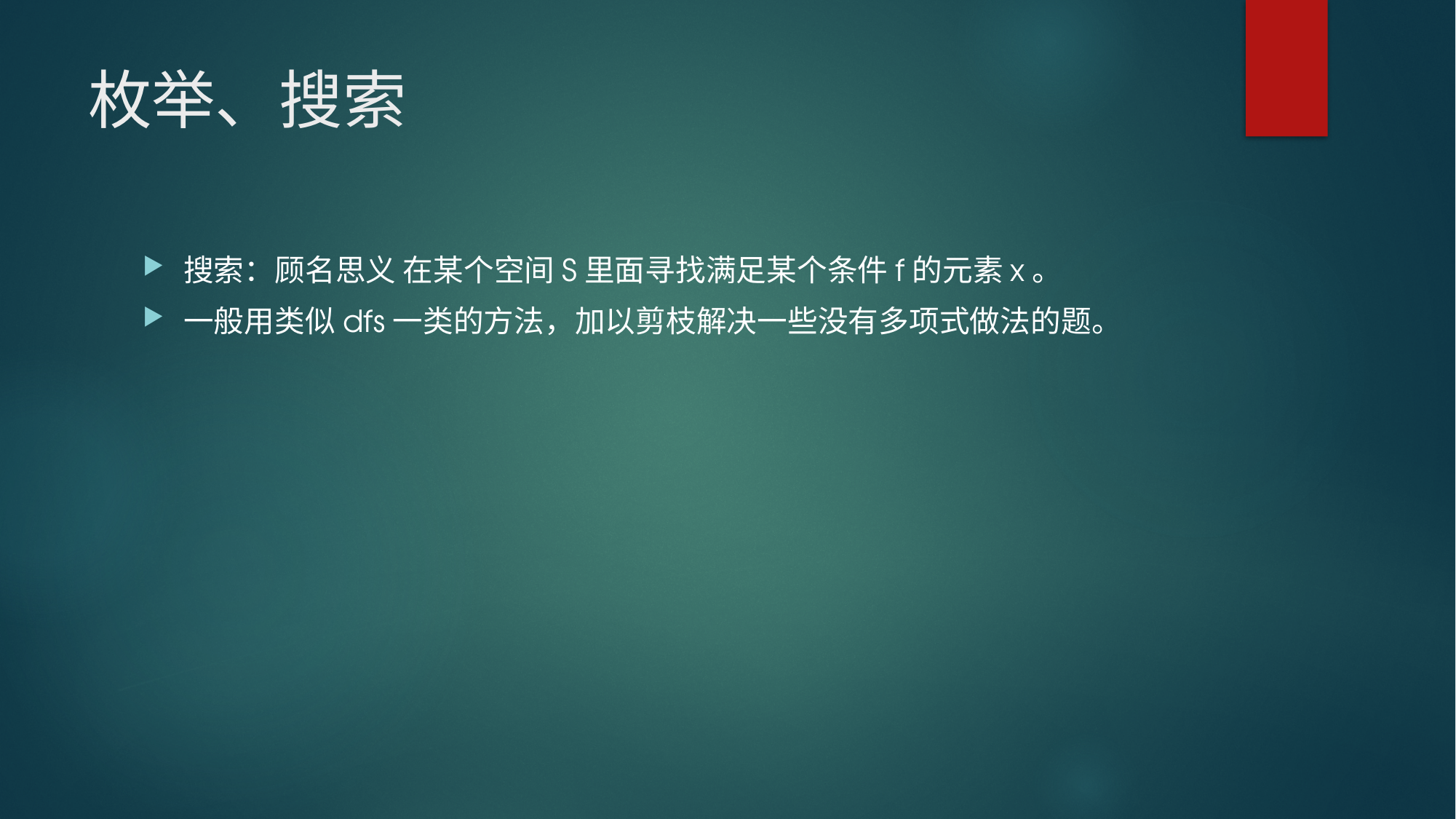

# 枚举、搜索
搜索：顾名思义 在某个空间S里面寻找满足某个条件f的元素x。
一般用类似dfs一类的方法，加以剪枝解决一些没有多项式做法的题。